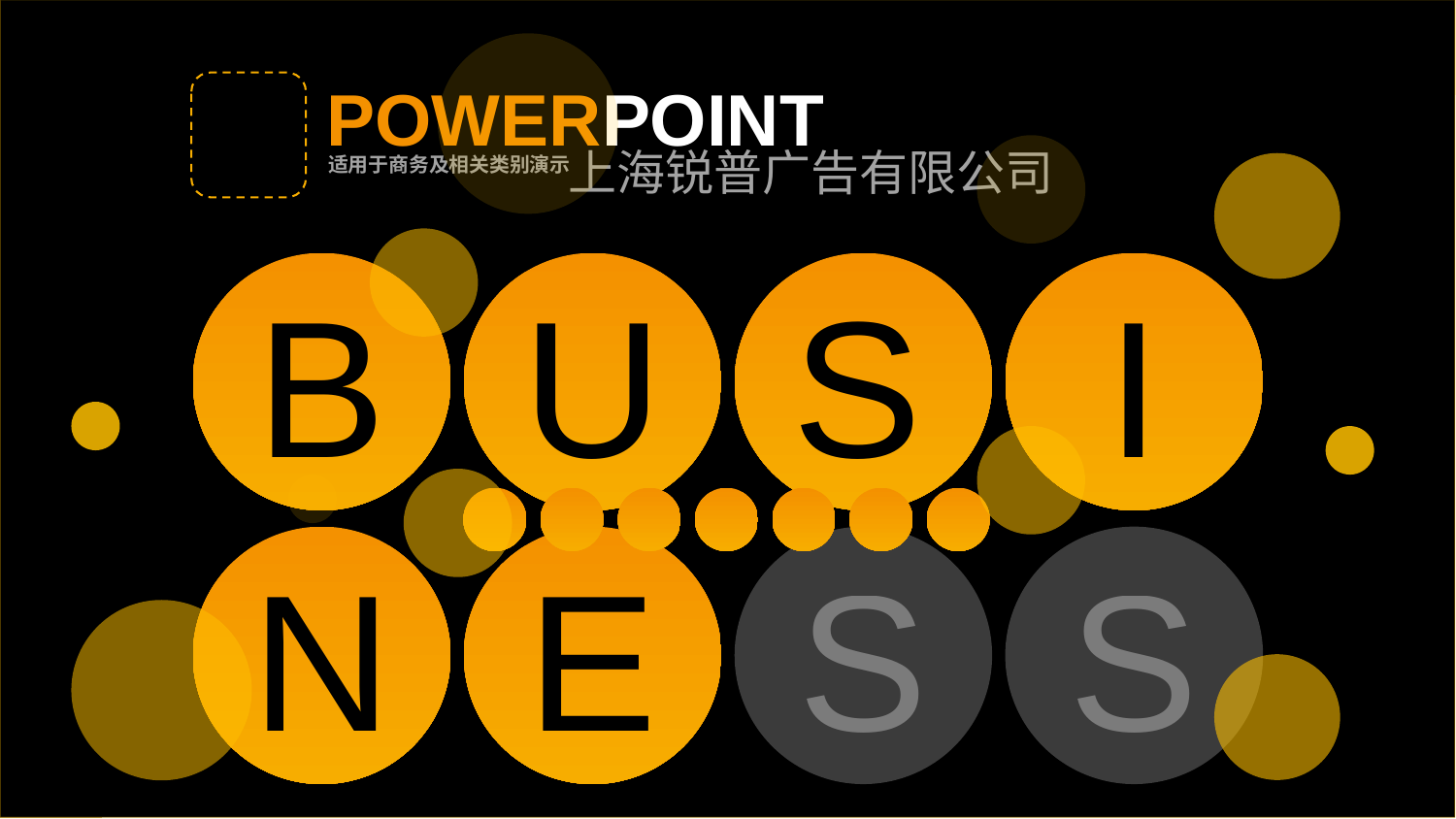

POWERPOINT
上海锐普广告有限公司
适用于商务及相关类别演示

B
U
S
I

N
E
S
S